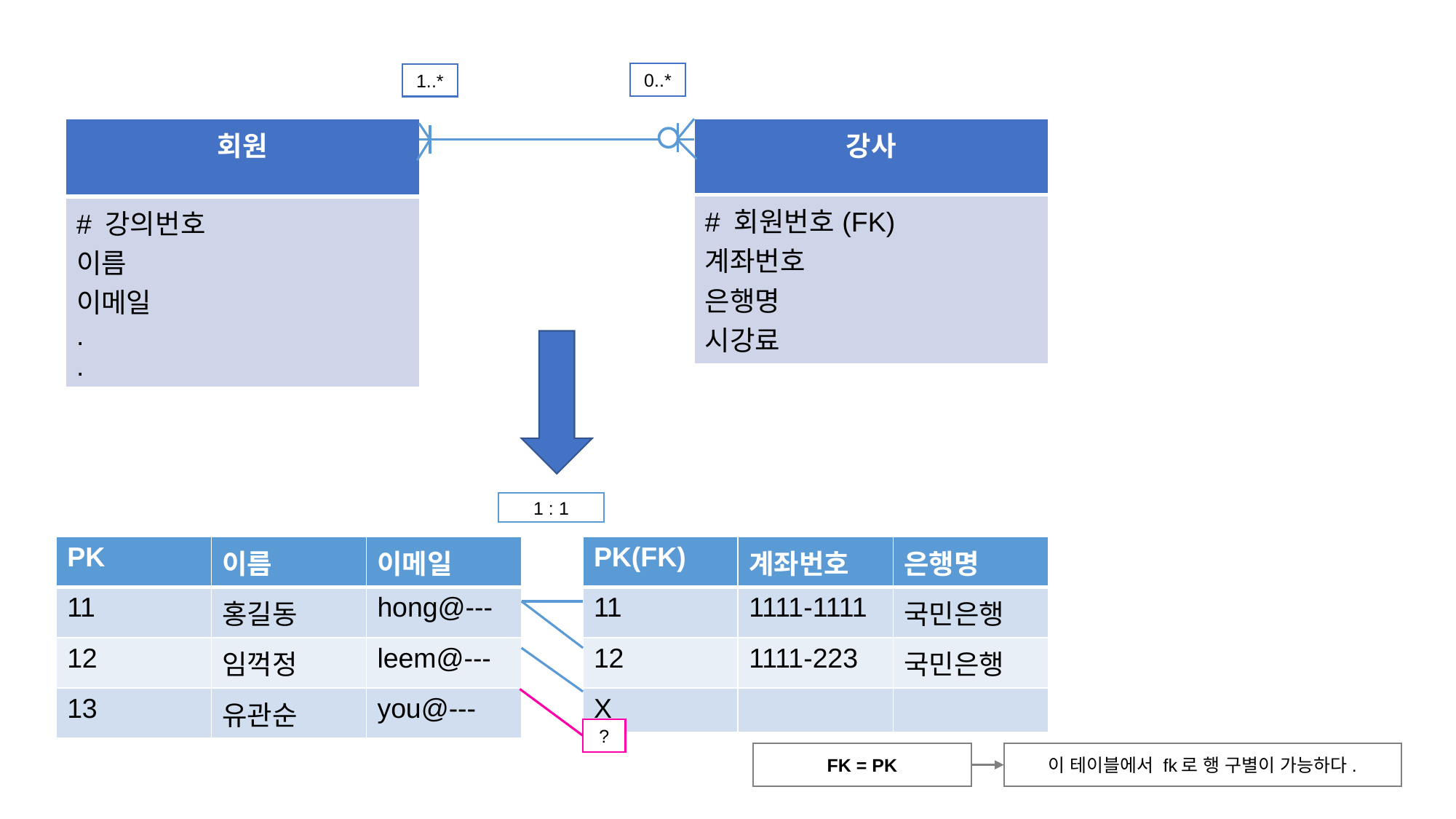

0..*
1..*
| 회원 |
| --- |
| # 강의번호 이름 이메일 . . |
| 강사 |
| --- |
| # 회원번호(FK) 계좌번호 은행명 시강료 |

1 : 1
| PK | 이름 | 이메일 |
| --- | --- | --- |
| 11 | 홍길동 | hong@--- |
| 12 | 임꺽정 | leem@--- |
| 13 | 유관순 | you@--- |
| PK(FK) | 계좌번호 | 은행명 |
| --- | --- | --- |
| 11 | 1111-1111 | 국민은행 |
| 12 | 1111-223 | 국민은행 |
| X |  |  |
?
이 테이블에서 fk로 행 구별이 가능하다.
FK = PK